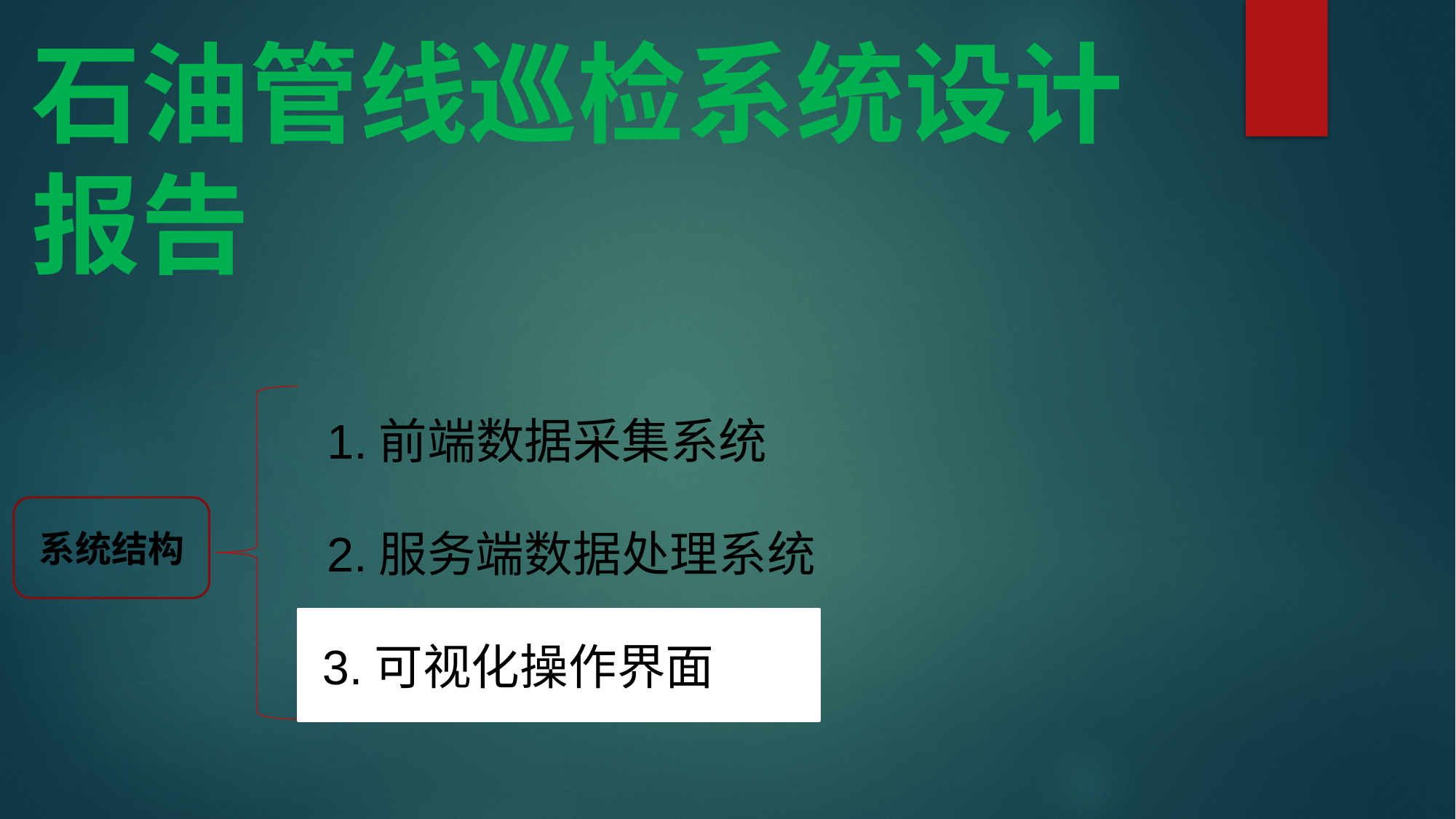

# 石油管线巡检系统设计报告

1.前端数据采集系统

2.服务端数据处理系统
系统结构
 3.可视化操作界面